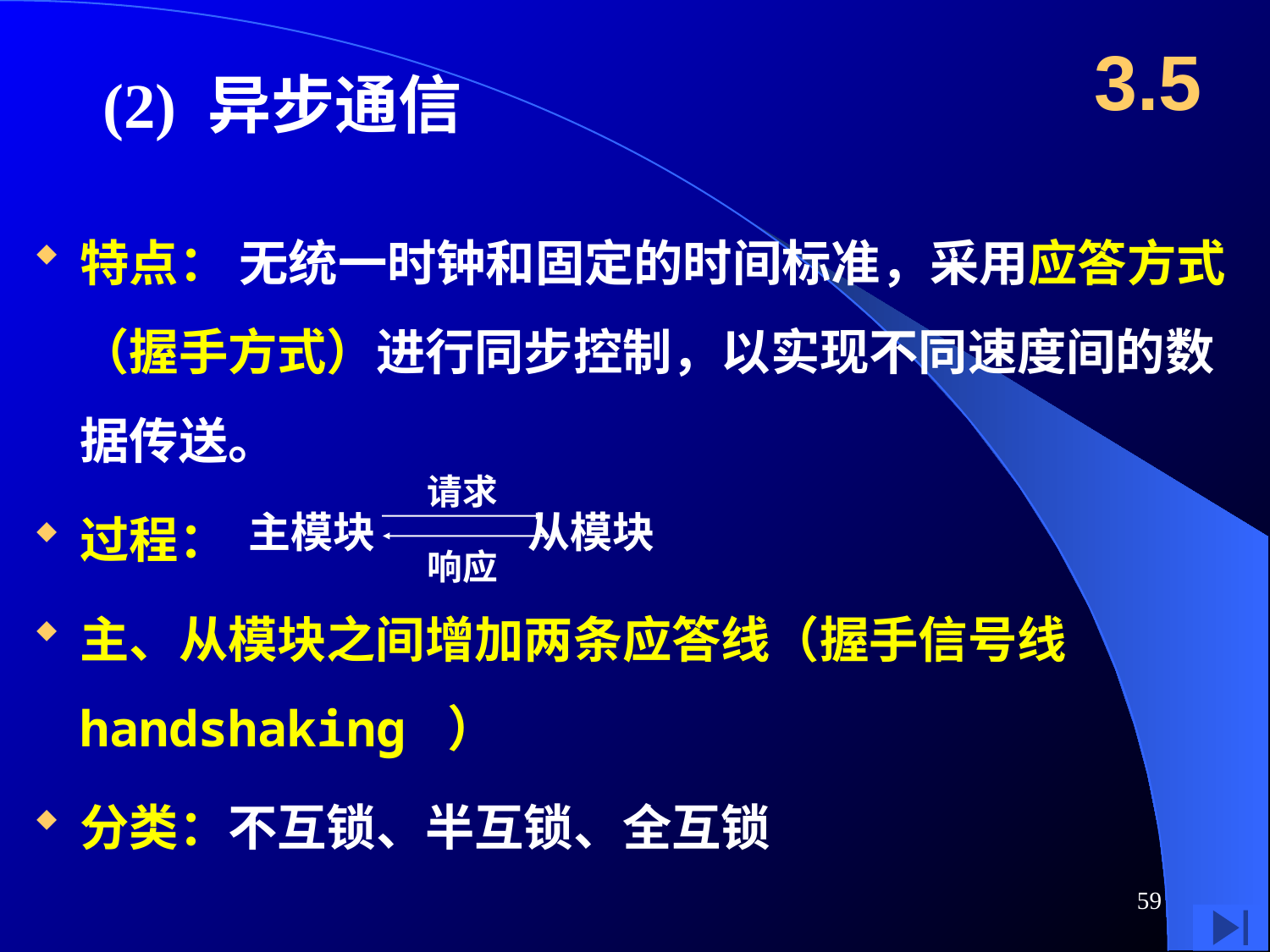

3.5
(2) 异步通信
特点： 无统一时钟和固定的时间标准，采用应答方式（握手方式）进行同步控制，以实现不同速度间的数据传送。
过程：
主、从模块之间增加两条应答线（握手信号线 handshaking ）
分类：不互锁、半互锁、全互锁
主模块                从模块
请求

响应
59